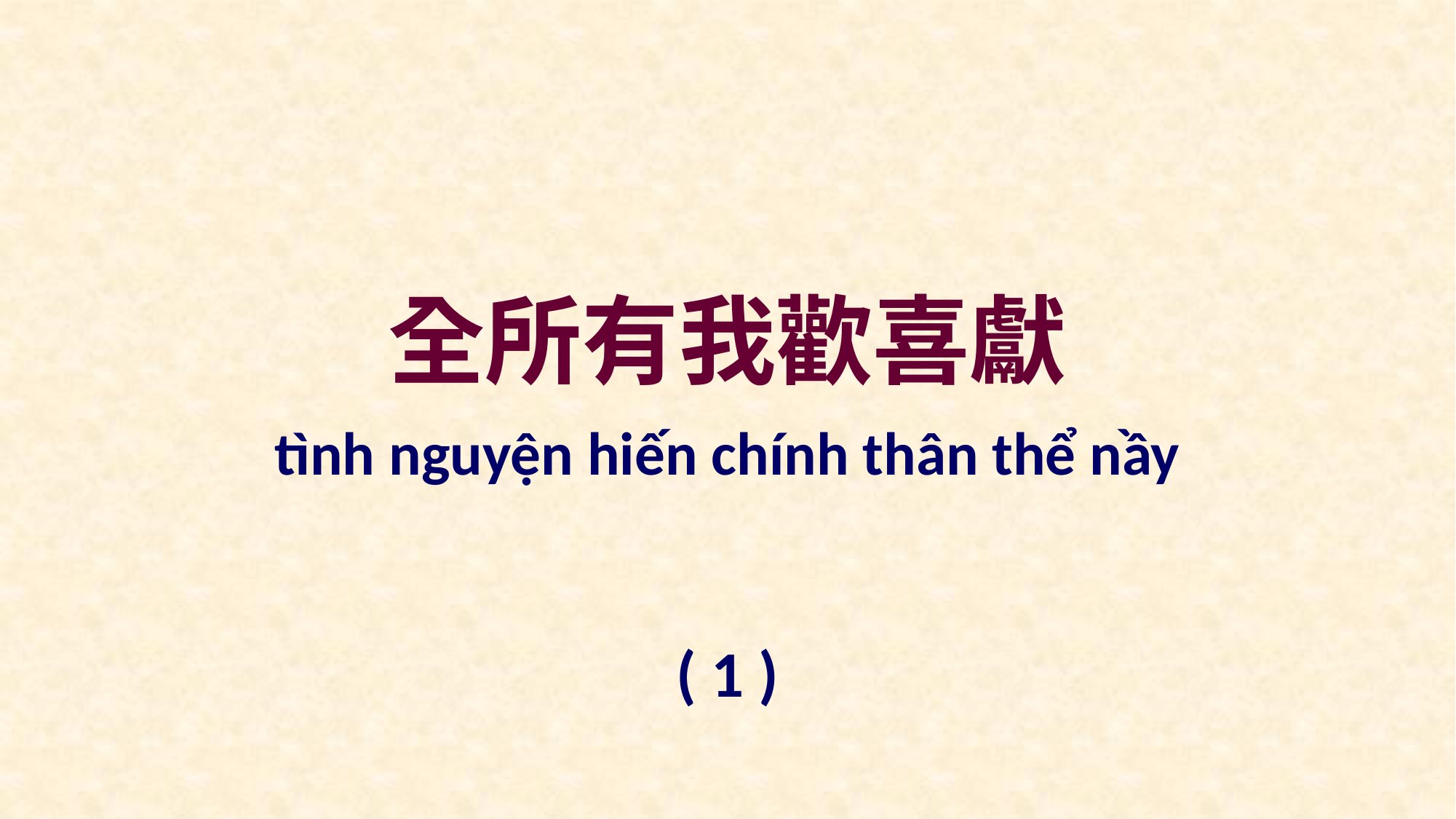

全所有我歡喜獻
tình nguyện hiến chính thân thể nầy
( 1 )